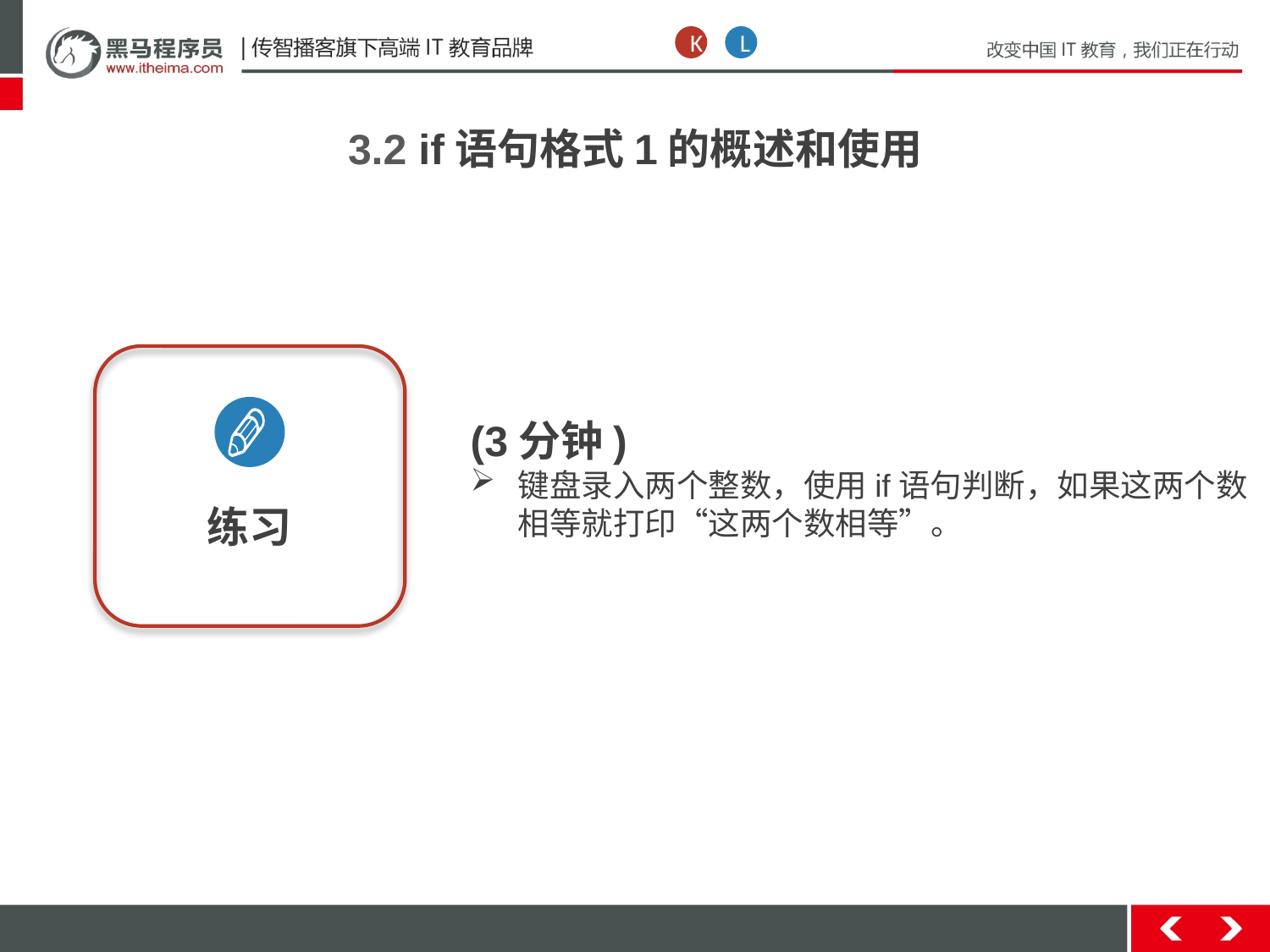

K
L
3.2 if语句格式1的概述和使用

练习
(3分钟)
键盘录入两个整数，使用if语句判断，如果这两个数相等就打印“这两个数相等”。